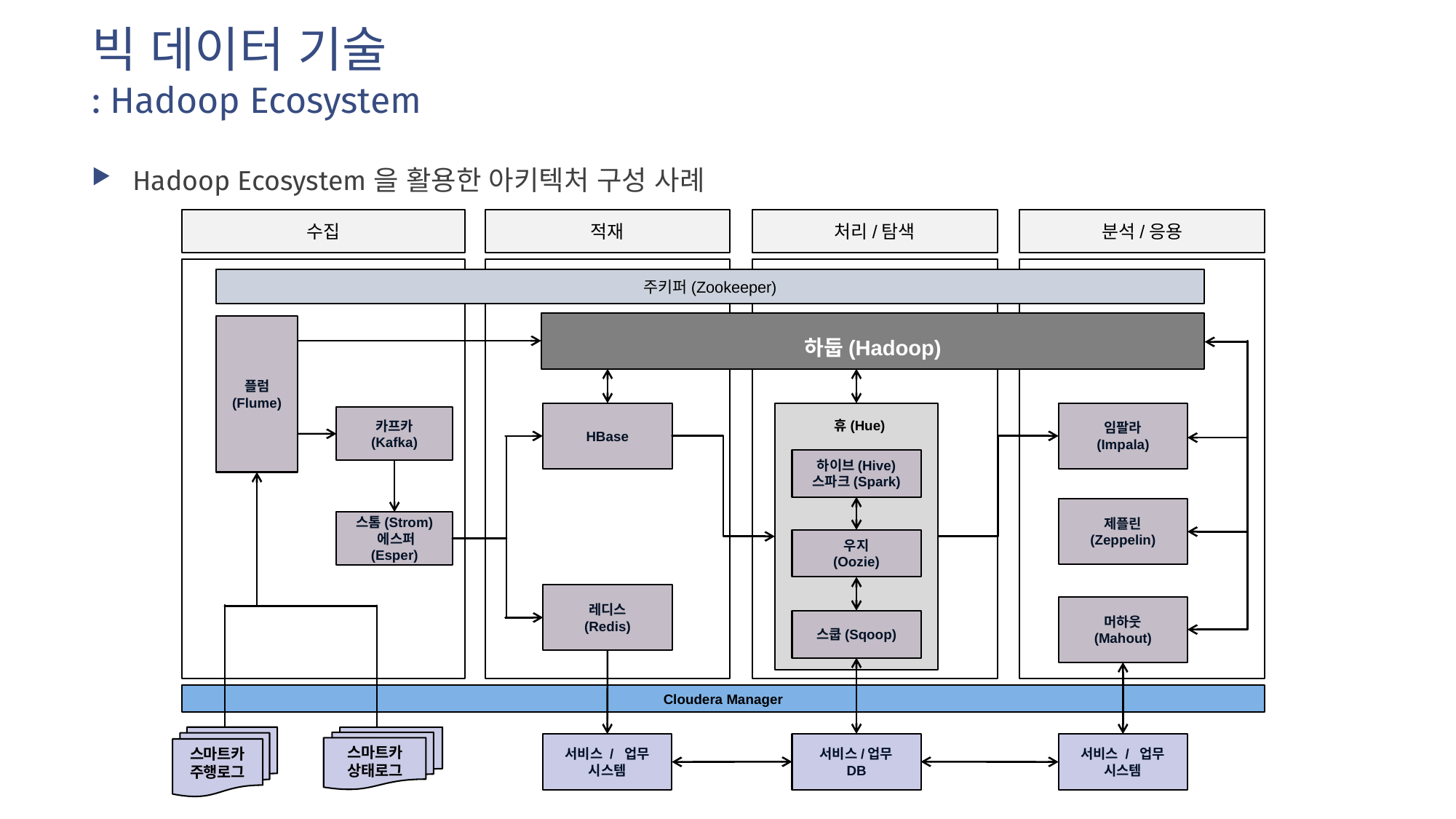

# 빅 데이터 기술 : Hadoop Ecosystem
Hadoop Ecosystem을 활용한 아키텍처 구성 사례
수집
적재
처리/탐색
분석/응용

주키퍼(Zookeeper)
하둡(Hadoop)
플럼
(Flume)
HBase

임팔라
(Impala)
카프카
(Kafka)
휴(Hue)
하이브(Hive)
스파크(Spark)
스마트카 주행로그

제플린
(Zeppelin)
스톰(Strom)
 에스퍼(Esper)
우지
(Oozie)

레디스
(Redis)

머하웃
(Mahout)
스쿱(Sqoop)
Cloudera Manager
스마트카 상태로그

서비스/업무
DB
서비스 /  업무
시스템
서비스 /  업무
시스템